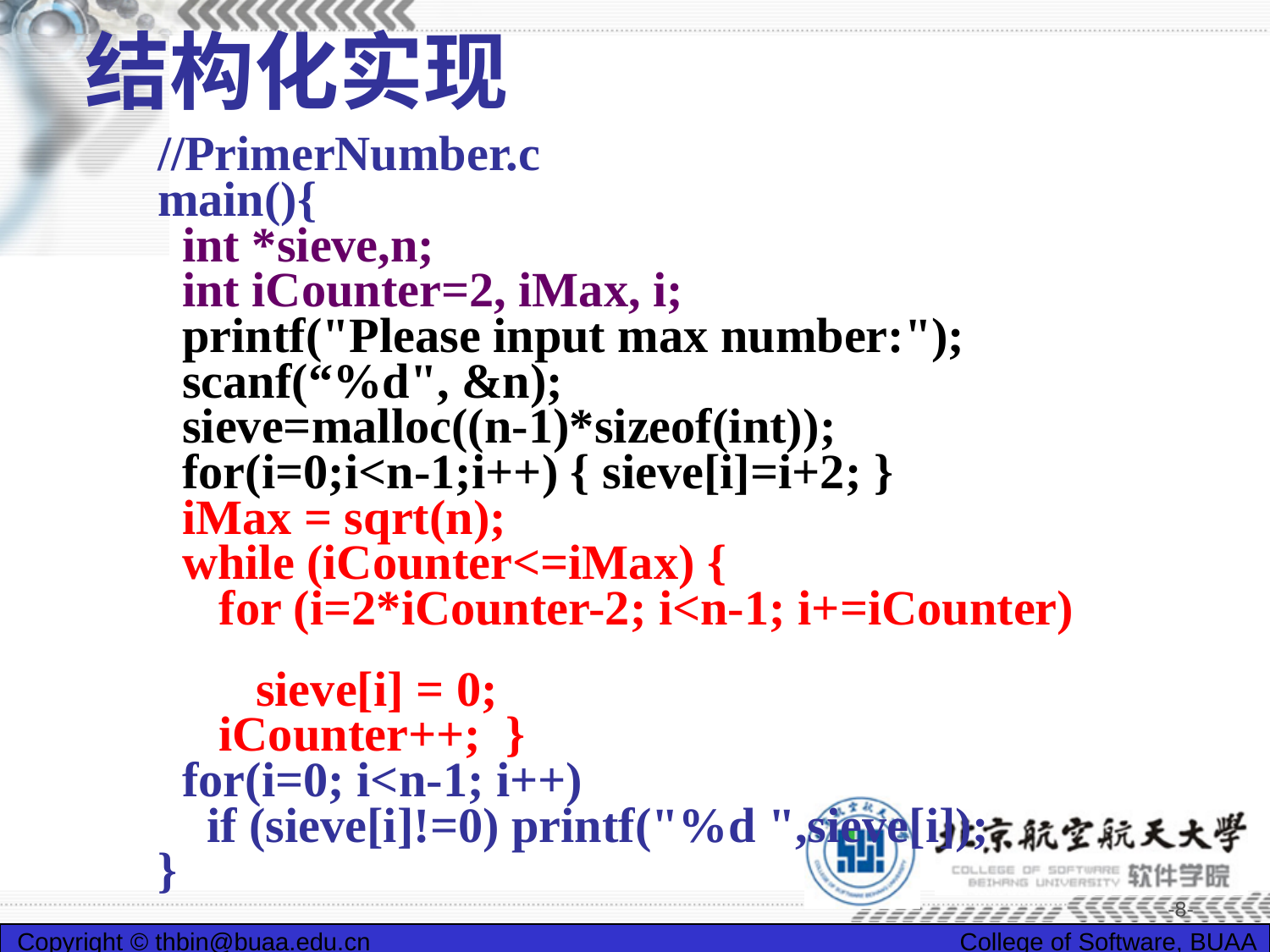

# 结构化实现
//PrimerNumber.c
main(){
  int *sieve,n;
  int iCounter=2, iMax, i;
  printf("Please input max number:");
  scanf(“%d", &n);
  sieve=malloc((n-1)*sizeof(int));
  for(i=0;i<n-1;i++) { sieve[i]=i+2; }
  iMax = sqrt(n);
  while (iCounter<=iMax) {
     for (i=2*iCounter-2; i<n-1; i+=iCounter)
        sieve[i] = 0;
     iCounter++;  }
  for(i=0; i<n-1; i++)
    if (sieve[i]!=0) printf("%d ",sieve[i]);
}
-8-